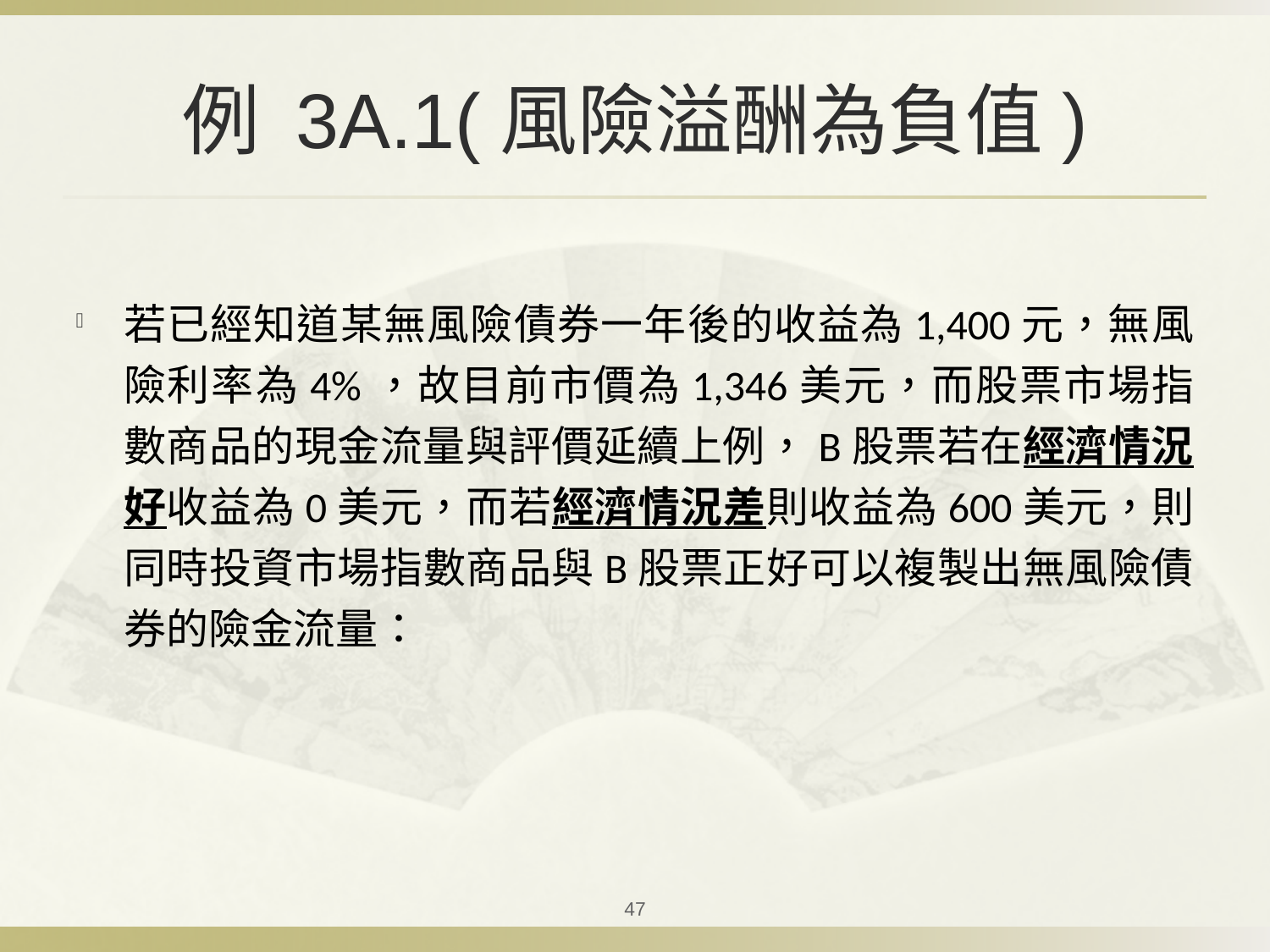

# 例 3A.1(風險溢酬為負值)

若已經知道某無風險債券一年後的收益為1,400元，無風險利率為4%，故目前市價為1,346美元，而股票市場指數商品的現金流量與評價延續上例，B股票若在經濟情況好收益為0美元，而若經濟情況差則收益為600美元，則同時投資市場指數商品與B股票正好可以複製出無風險債券的險金流量：

47